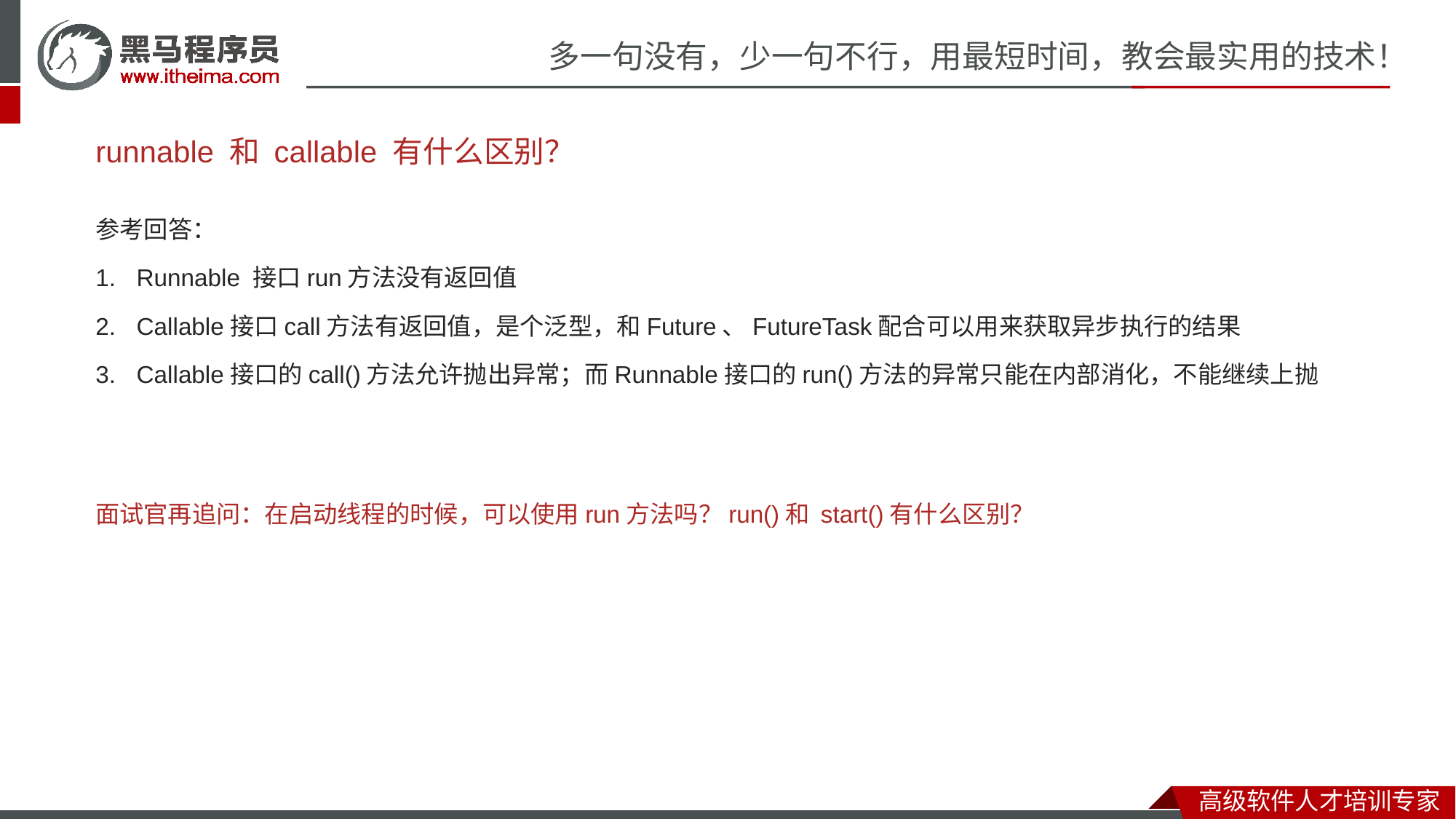

# runnable 和 callable 有什么区别？
参考回答：
Runnable 接口run方法没有返回值
Callable接口call方法有返回值，是个泛型，和Future、FutureTask配合可以用来获取异步执行的结果
Callable接口的call()方法允许抛出异常；而Runnable接口的run()方法的异常只能在内部消化，不能继续上抛
面试官再追问：在启动线程的时候，可以使用run方法吗？run()和 start()有什么区别？